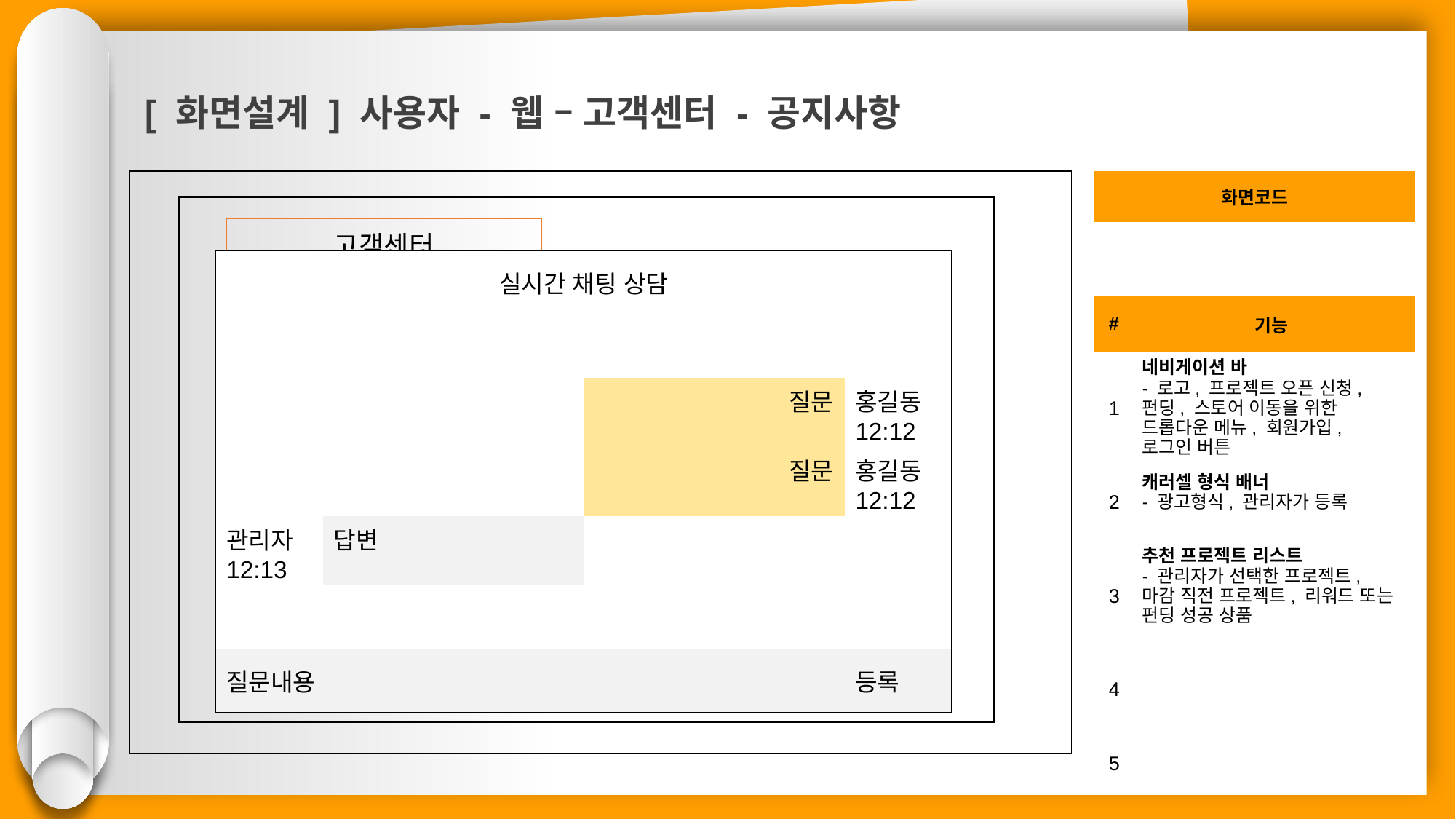

[ 화면설계 ] 사용자 - 웹 – 고객센터 - 공지사항

| 화면코드 |
| --- |
|  |

고객센터
| 실시간 채팅 상담 |  |  |  |
| --- | --- | --- | --- |
|  |  |  |  |
|  |  | 질문 | 홍길동 12:12 |
|  |  | 질문 | 홍길동 12:12 |
| 관리자 12:13 | 답변 |  |  |
|  |  |  |  |
| 질문내용 |  |  | 등록 |
FAQ
실시간 채팅 상담
공지사항
| # | 기능 |
| --- | --- |
| 1 | 네비게이션 바 - 로고, 프로젝트 오픈 신청, 펀딩, 스토어 이동을 위한 드롭다운 메뉴, 회원가입, 로그인 버튼 |
| 2 | 캐러셀 형식 배너 - 광고형식, 관리자가 등록 |
| 3 | 추천 프로젝트 리스트 - 관리자가 선택한 프로젝트, 마감 직전 프로젝트, 리워드 또는 펀딩 성공 상품 |
| 4 |  |
| 5 |  |